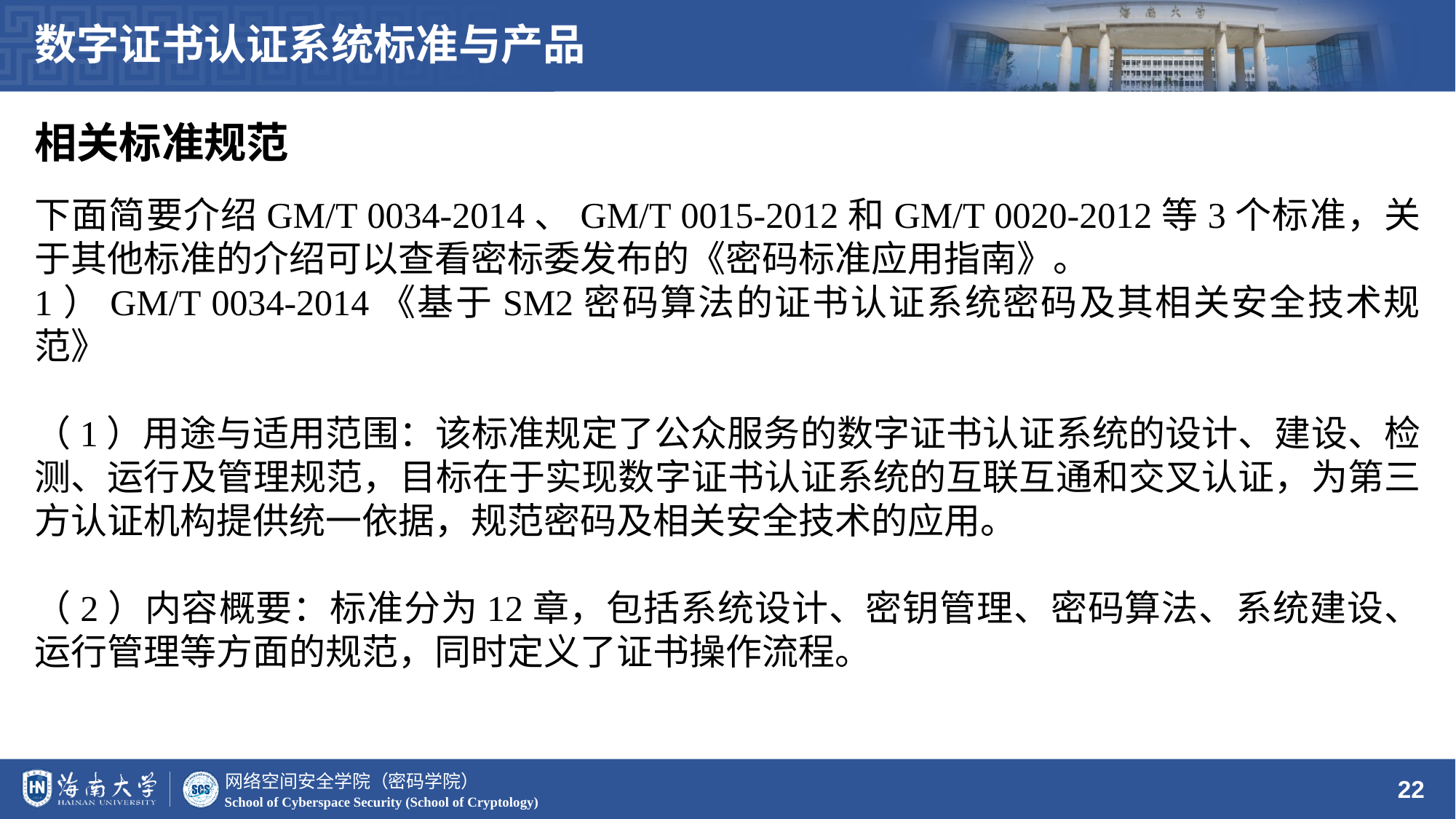

数字证书认证系统标准与产品
相关标准规范
下面简要介绍GM/T 0034-2014、GM/T 0015-2012和GM/T 0020-2012等3个标准，关于其他标准的介绍可以查看密标委发布的《密码标准应用指南》。
1）GM/T 0034-2014《基于SM2密码算法的证书认证系统密码及其相关安全技术规范》

（1）用途与适用范围：该标准规定了公众服务的数字证书认证系统的设计、建设、检测、运行及管理规范，目标在于实现数字证书认证系统的互联互通和交叉认证，为第三方认证机构提供统一依据，规范密码及相关安全技术的应用。

（2）内容概要：标准分为12章，包括系统设计、密钥管理、密码算法、系统建设、运行管理等方面的规范，同时定义了证书操作流程。
22